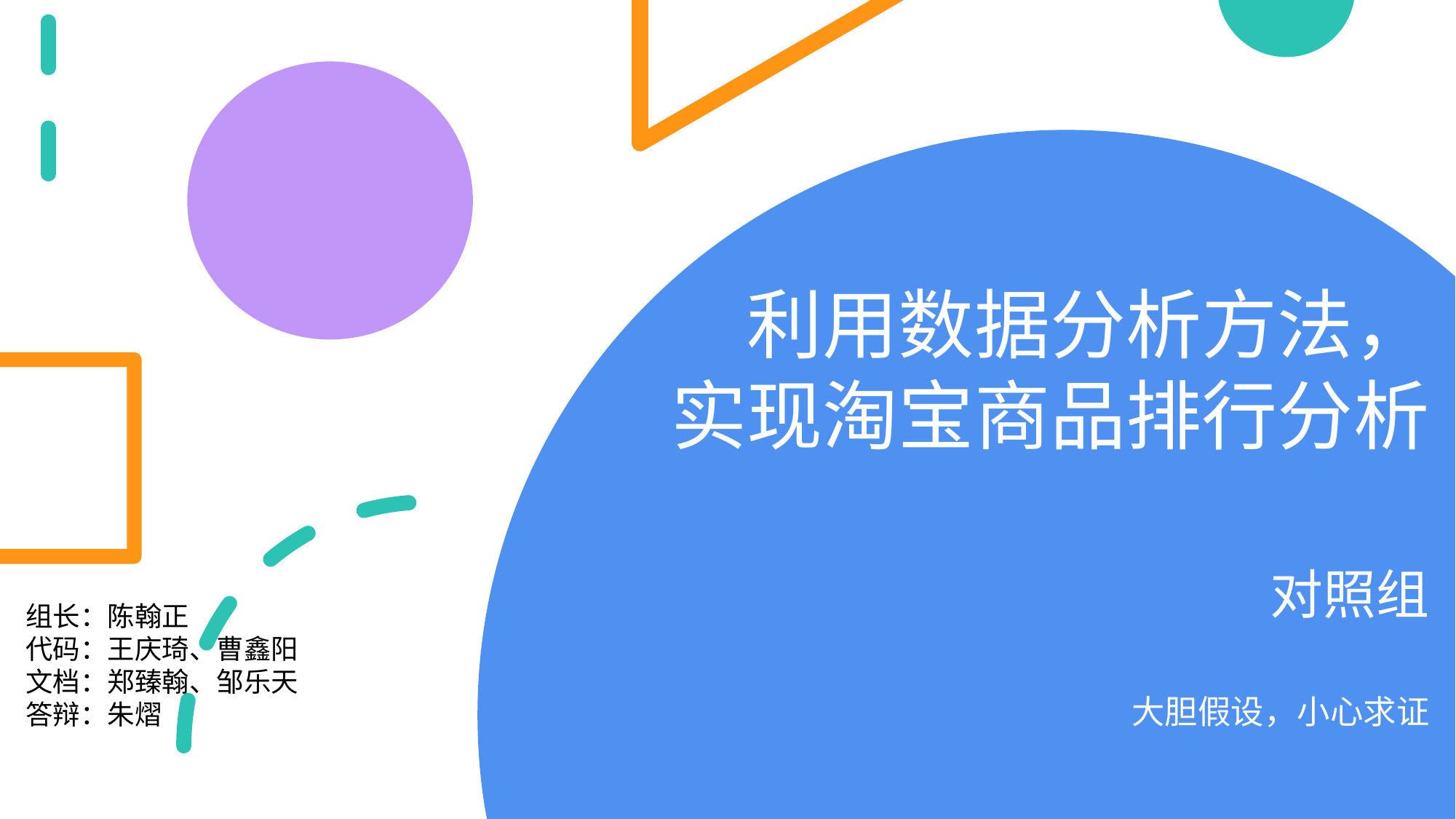

利用数据分析方法，
实现淘宝商品排行分析
# 对照组
组长：陈翰正
代码：王庆琦、曹鑫阳
文档：郑臻翰、邹乐天
答辩：朱熠
大胆假设，小心求证